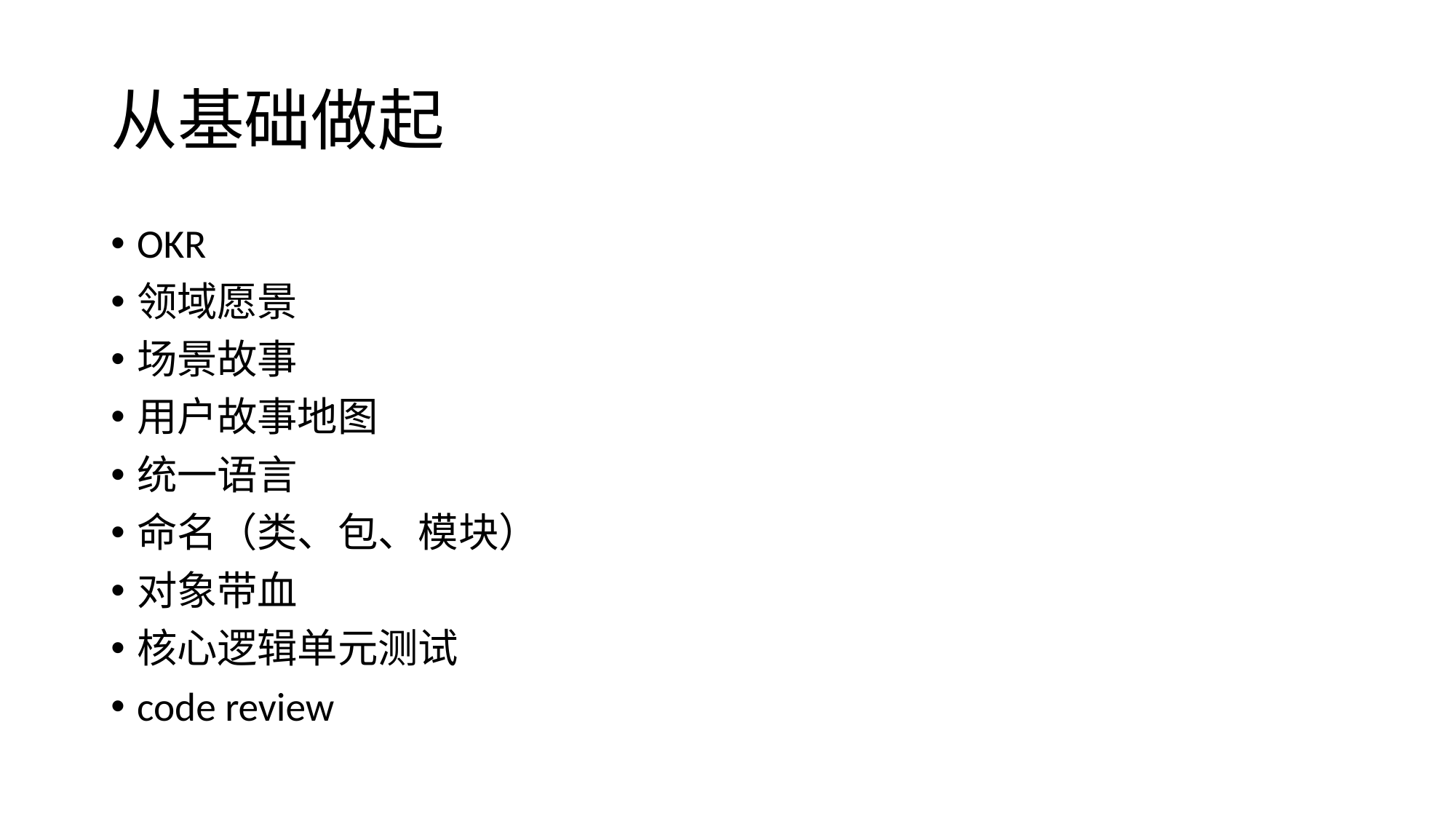

# 从基础做起
OKR
领域愿景
场景故事
用户故事地图
统一语言
命名（类、包、模块）
对象带血
核心逻辑单元测试
code review